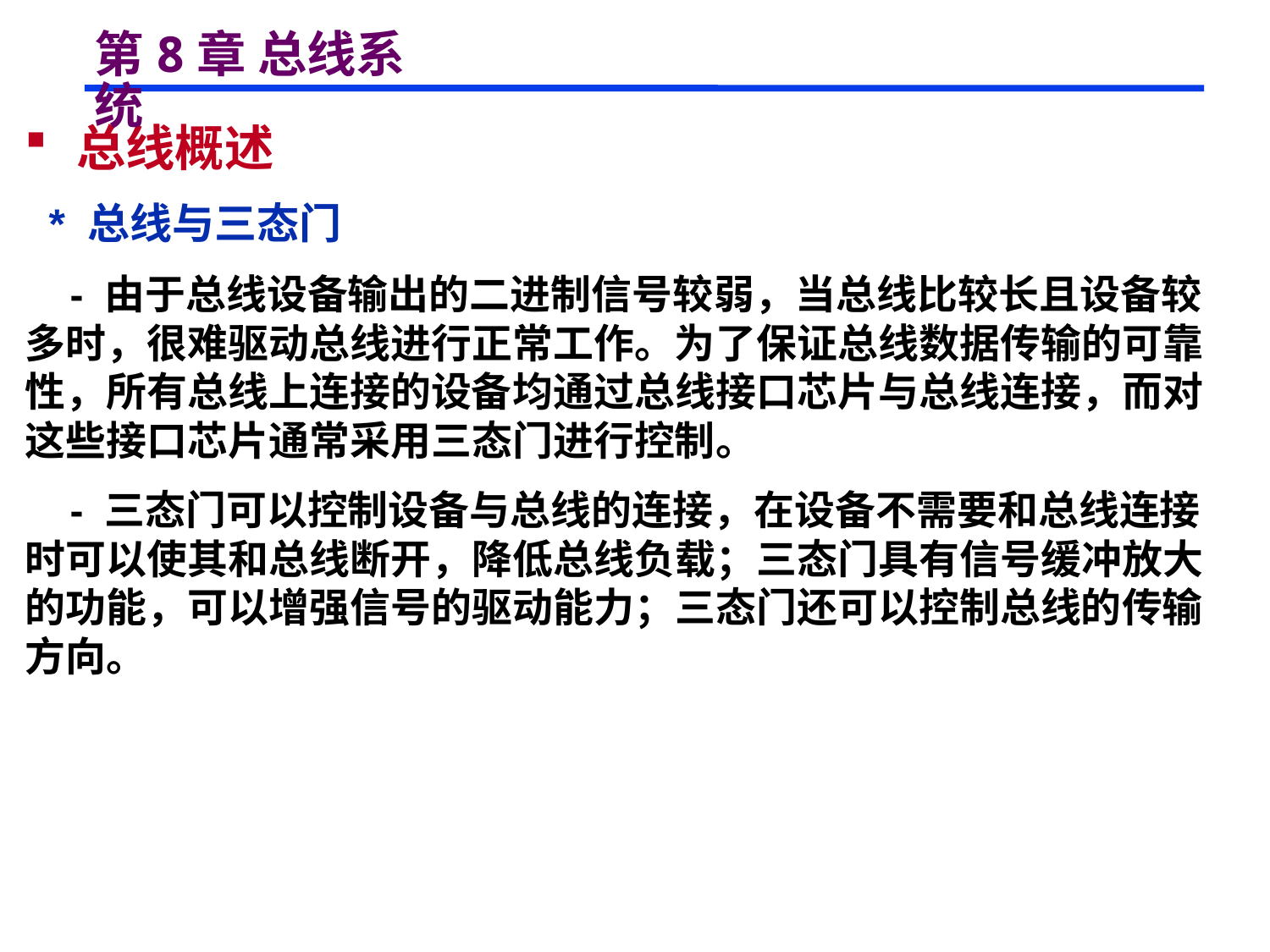

# 第8章 总线系统
 总线概述
  * 总线与三态门
    - 由于总线设备输出的二进制信号较弱，当总线比较长且设备较多时，很难驱动总线进行正常工作。为了保证总线数据传输的可靠性，所有总线上连接的设备均通过总线接口芯片与总线连接，而对这些接口芯片通常采用三态门进行控制。
    - 三态门可以控制设备与总线的连接，在设备不需要和总线连接时可以使其和总线断开，降低总线负载；三态门具有信号缓冲放大的功能，可以增强信号的驱动能力；三态门还可以控制总线的传输方向。